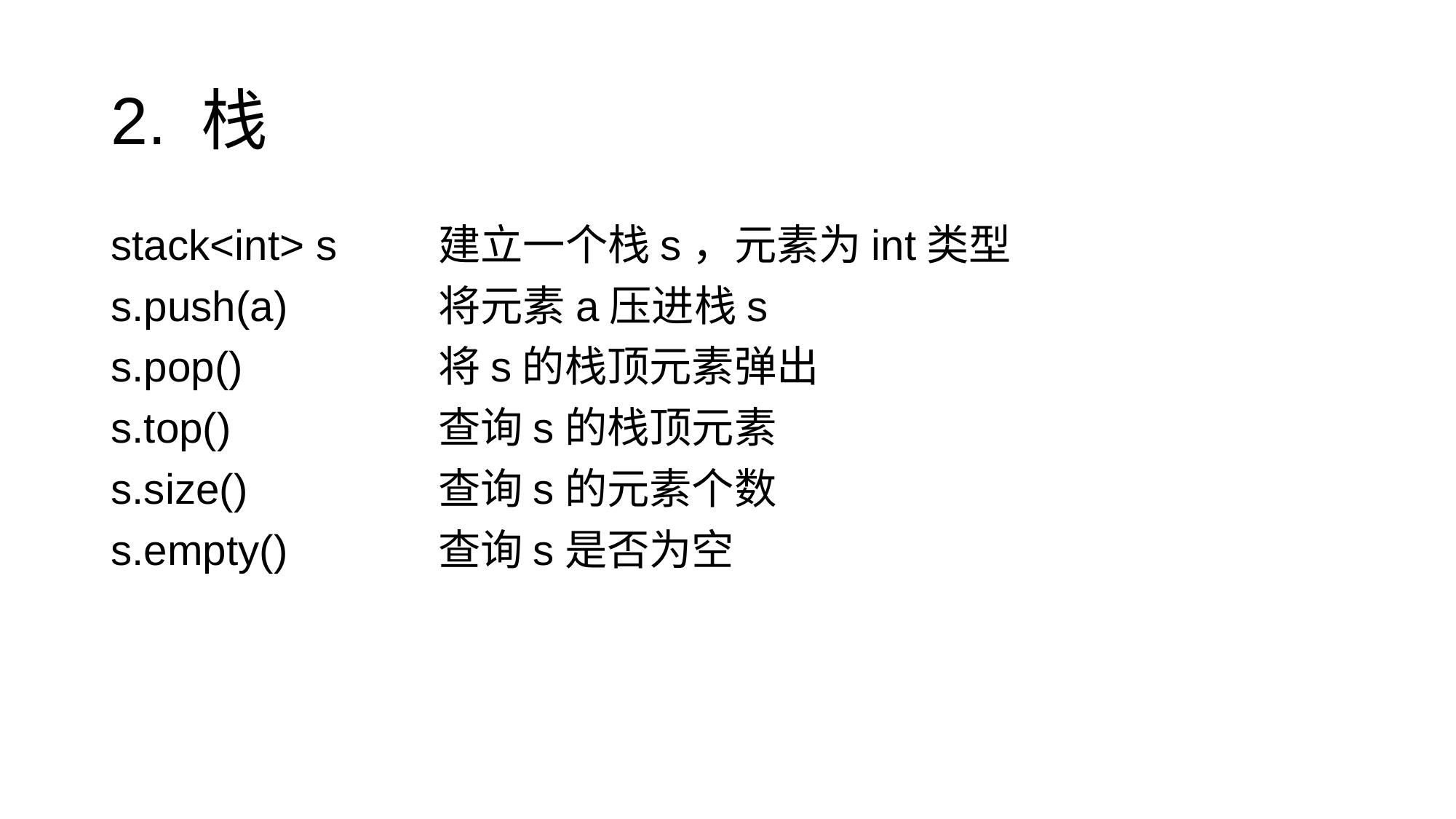

# 2. 栈
stack<int> s	建立一个栈s，元素为int类型
s.push(a)		将元素a压进栈s
s.pop()		将s的栈顶元素弹出
s.top()		查询s的栈顶元素
s.size()		查询s的元素个数
s.empty()		查询s是否为空